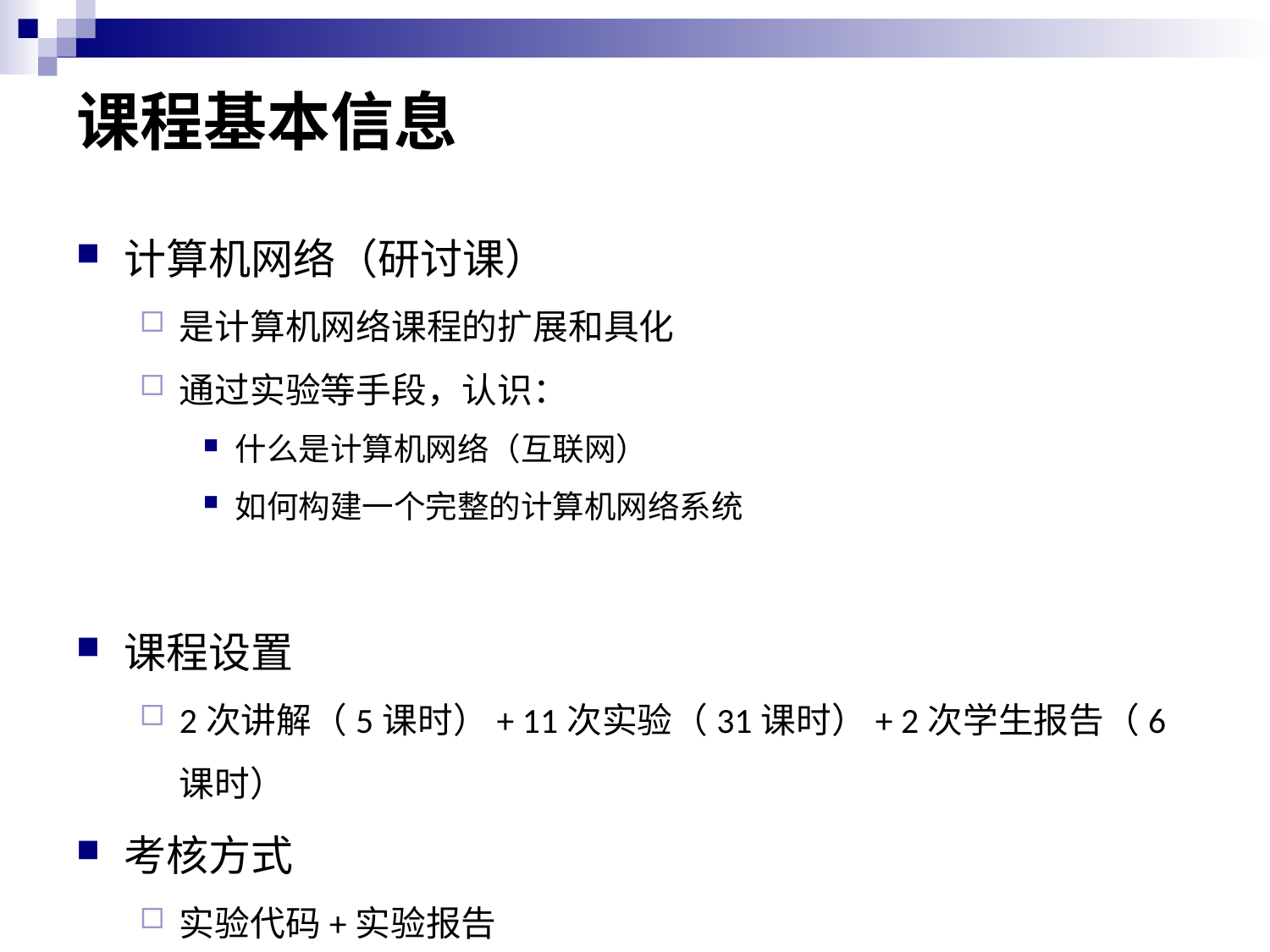

# 课程基本信息
计算机网络（研讨课）
是计算机网络课程的扩展和具化
通过实验等手段，认识：
什么是计算机网络（互联网）
如何构建一个完整的计算机网络系统

课程设置
2次讲解（5课时）+ 11次实验（31课时）+ 2次学生报告（6课时）
考核方式
实验代码+实验报告
3